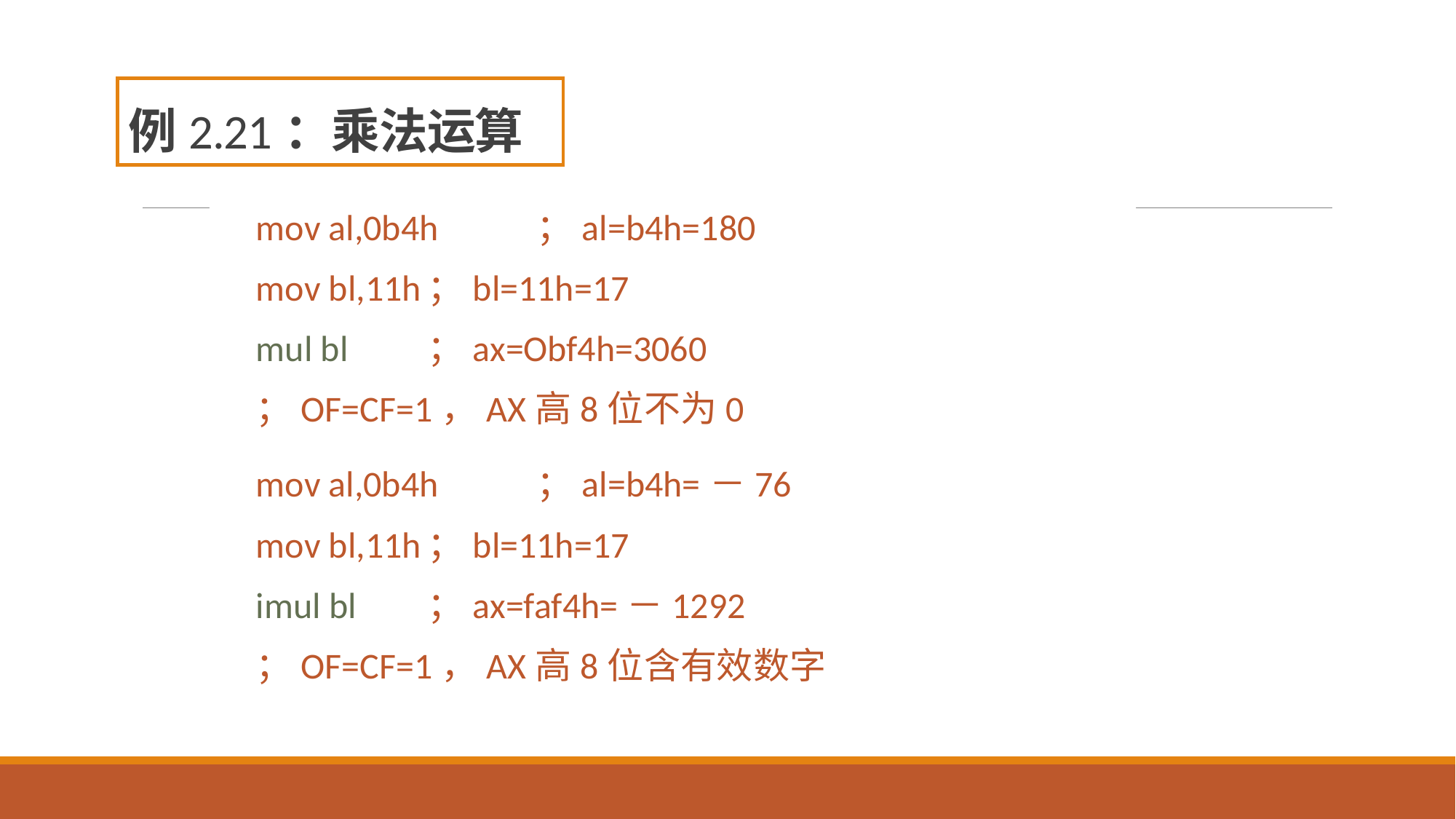

# 例2.21：乘法运算
mov al,0b4h	；al=b4h=180
mov bl,11h	；bl=11h=17
mul bl	；ax=Obf4h=3060
；OF=CF=1，AX高8位不为0
mov al,0b4h	；al=b4h=－76
mov bl,11h	；bl=11h=17
imul bl	；ax=faf4h=－1292
；OF=CF=1，AX高8位含有效数字